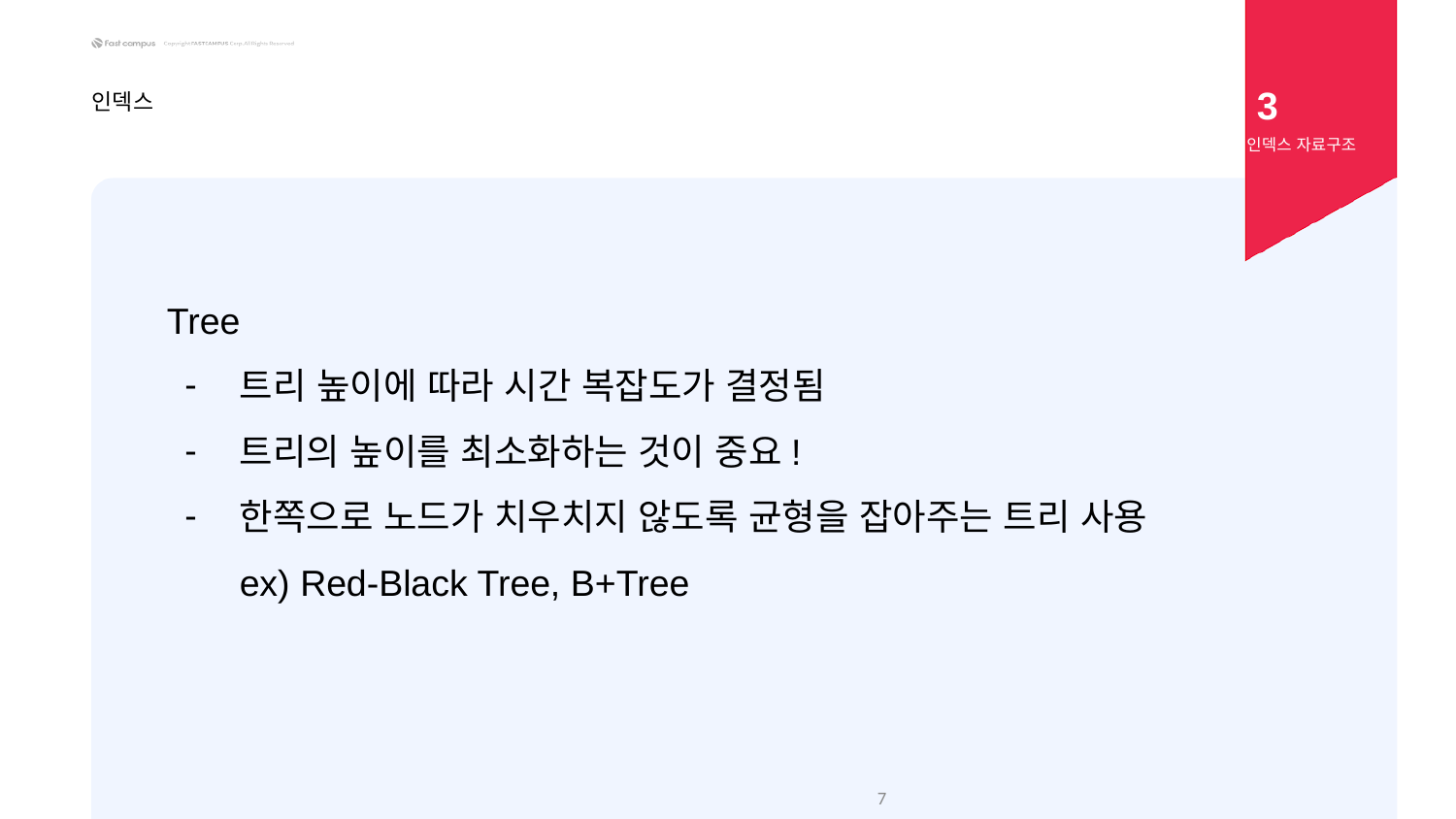

3
인덱스
인덱스 자료구조
Tree
트리 높이에 따라 시간 복잡도가 결정됨
트리의 높이를 최소화하는 것이 중요!
한쪽으로 노드가 치우치지 않도록 균형을 잡아주는 트리 사용
ex) Red-Black Tree, B+Tree
7